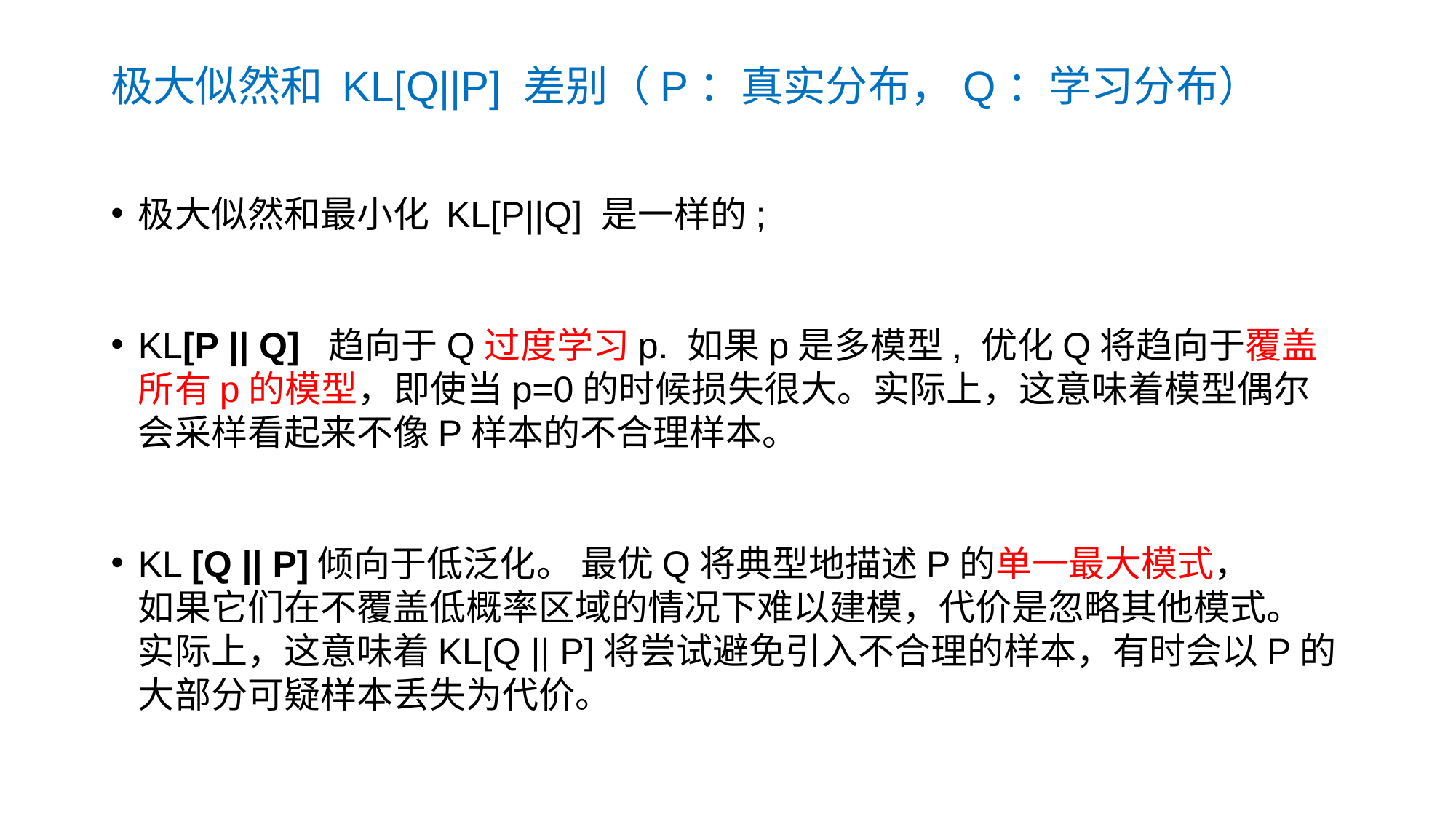

# 极大似然和 KL[Q||P] 差别（P：真实分布，Q：学习分布）
极大似然和最小化 KL[P||Q] 是一样的;

KL[P || Q]  趋向于Q过度学习p. 如果p是多模型, 优化Q将趋向于覆盖所有p的模型，即使当p=0的时候损失很大。实际上，这意味着模型偶尔会采样看起来不像P样本的不合理样本。

KL [Q || P]倾向于低泛化。 最优Q将典型地描述P的单一最大模式，
如果它们在不覆盖低概率区域的情况下难以建模，代价是忽略其他模式。
实际上，这意味着KL[Q || P]将尝试避免引入不合理的样本，有时会以P的大部分可疑样本丢失为代价。